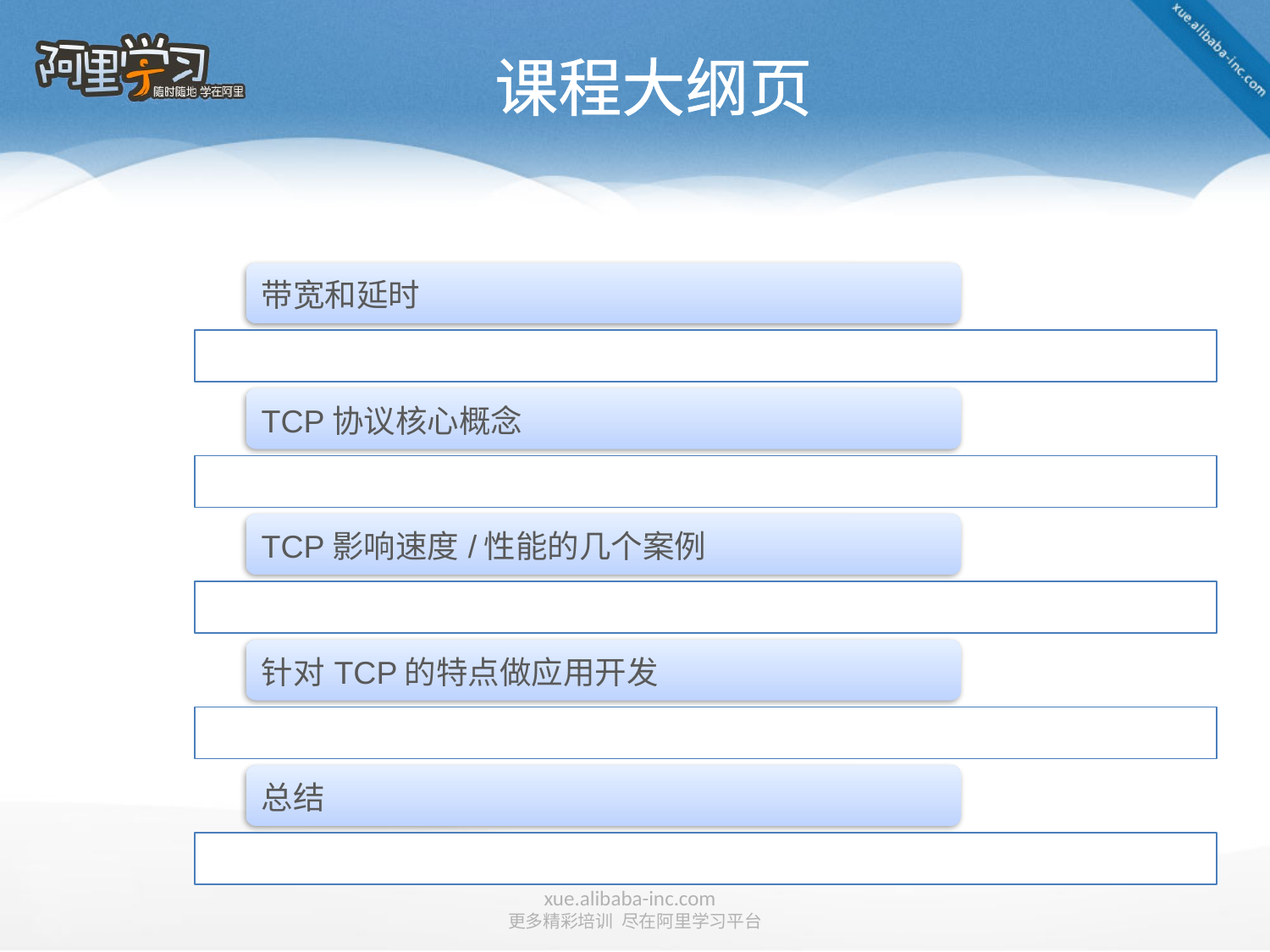

# 课程大纲页
带宽和延时
TCP协议核心概念
TCP影响速度/性能的几个案例
针对TCP的特点做应用开发
总结
xue.alibaba-inc.com
更多精彩培训  尽在阿里学习平台